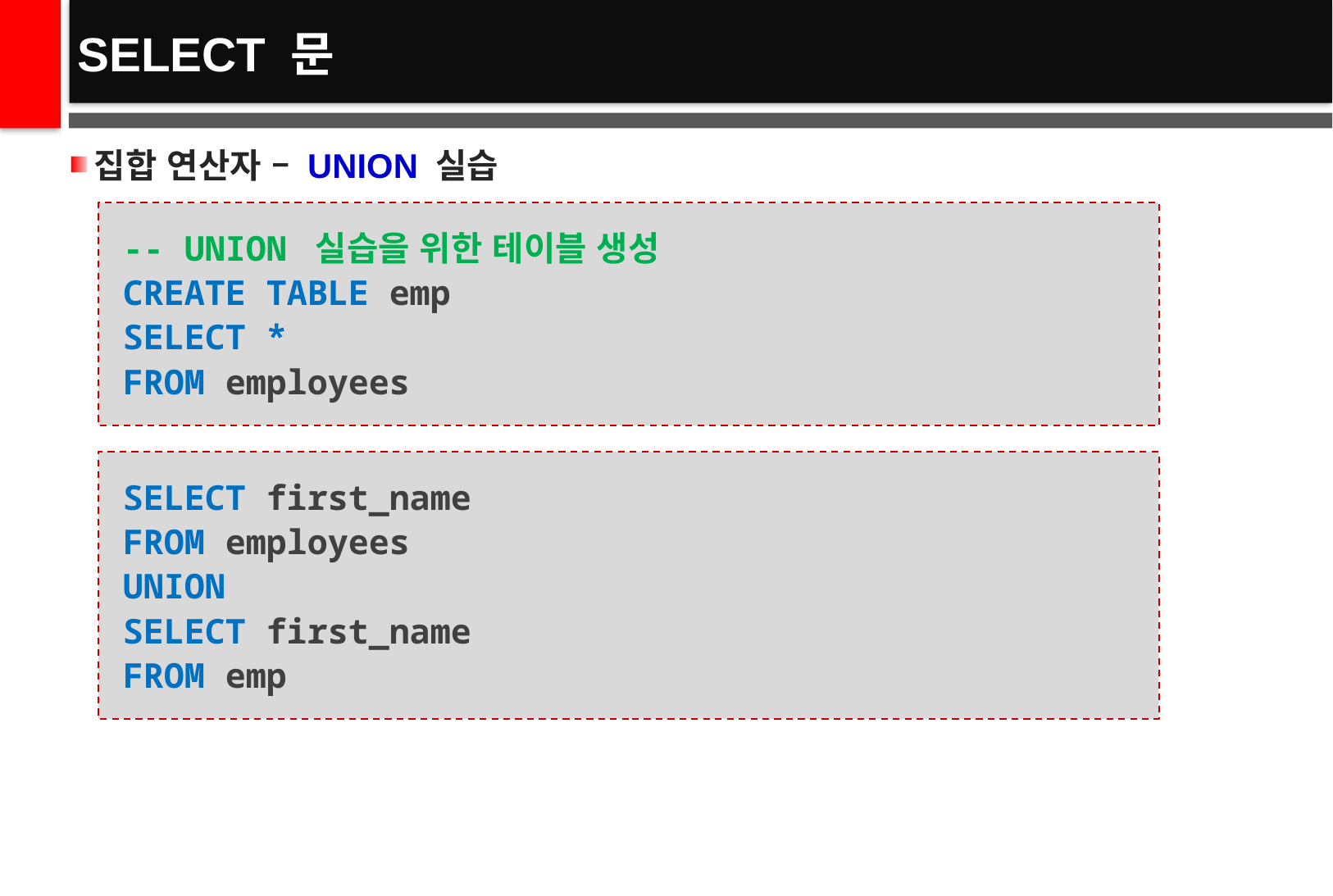

# SELECT 문
집합 연산자 – UNION 실습
-- UNION 실습을 위한 테이블 생성
CREATE TABLE emp
SELECT *
FROM employees
SELECT first_name
FROM employees
UNION
SELECT first_name
FROM emp